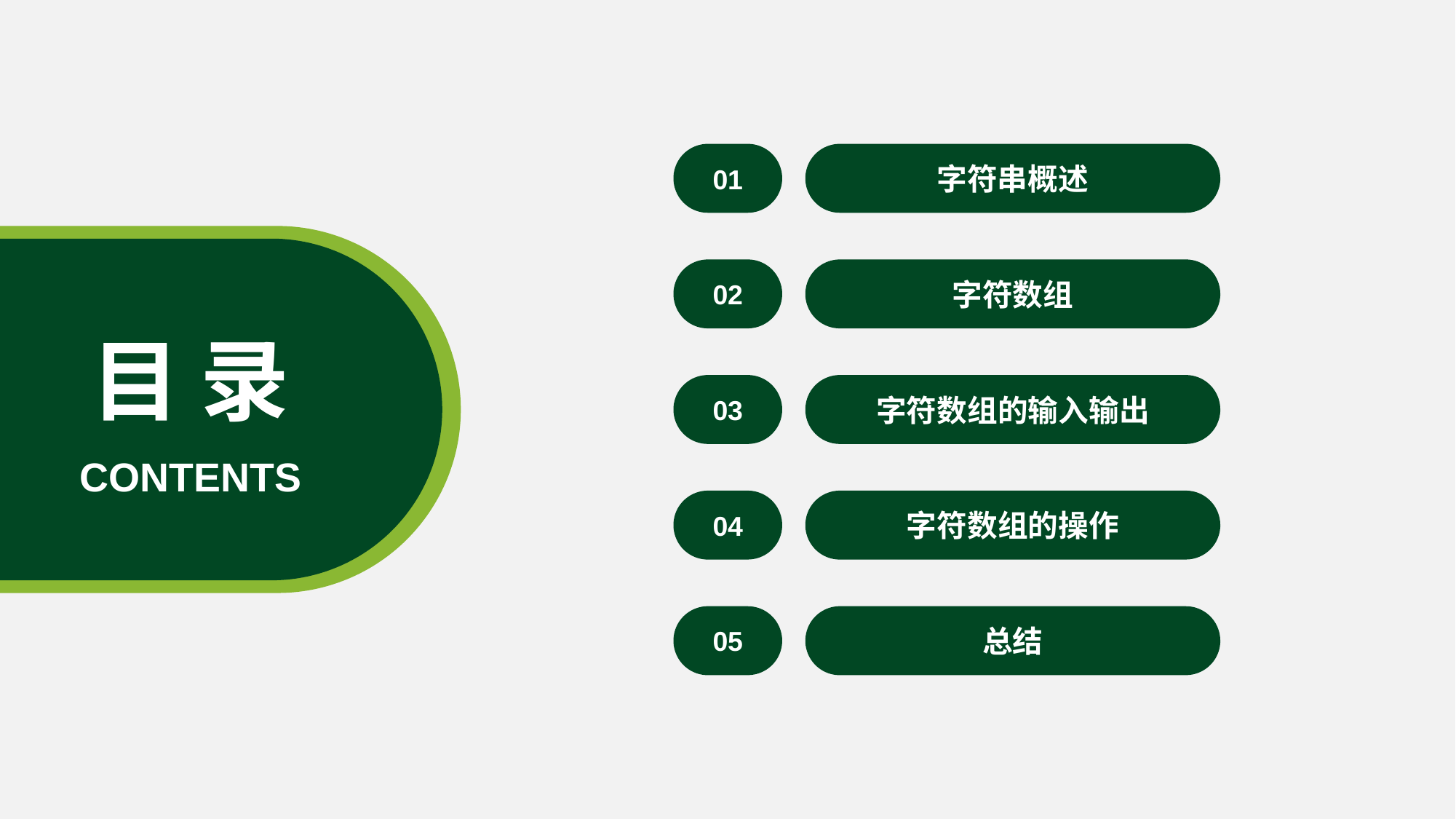

01
字符串概述

02
字符数组
目 录
03
字符数组的输入输出
CONTENTS
04
字符数组的操作
05
总结